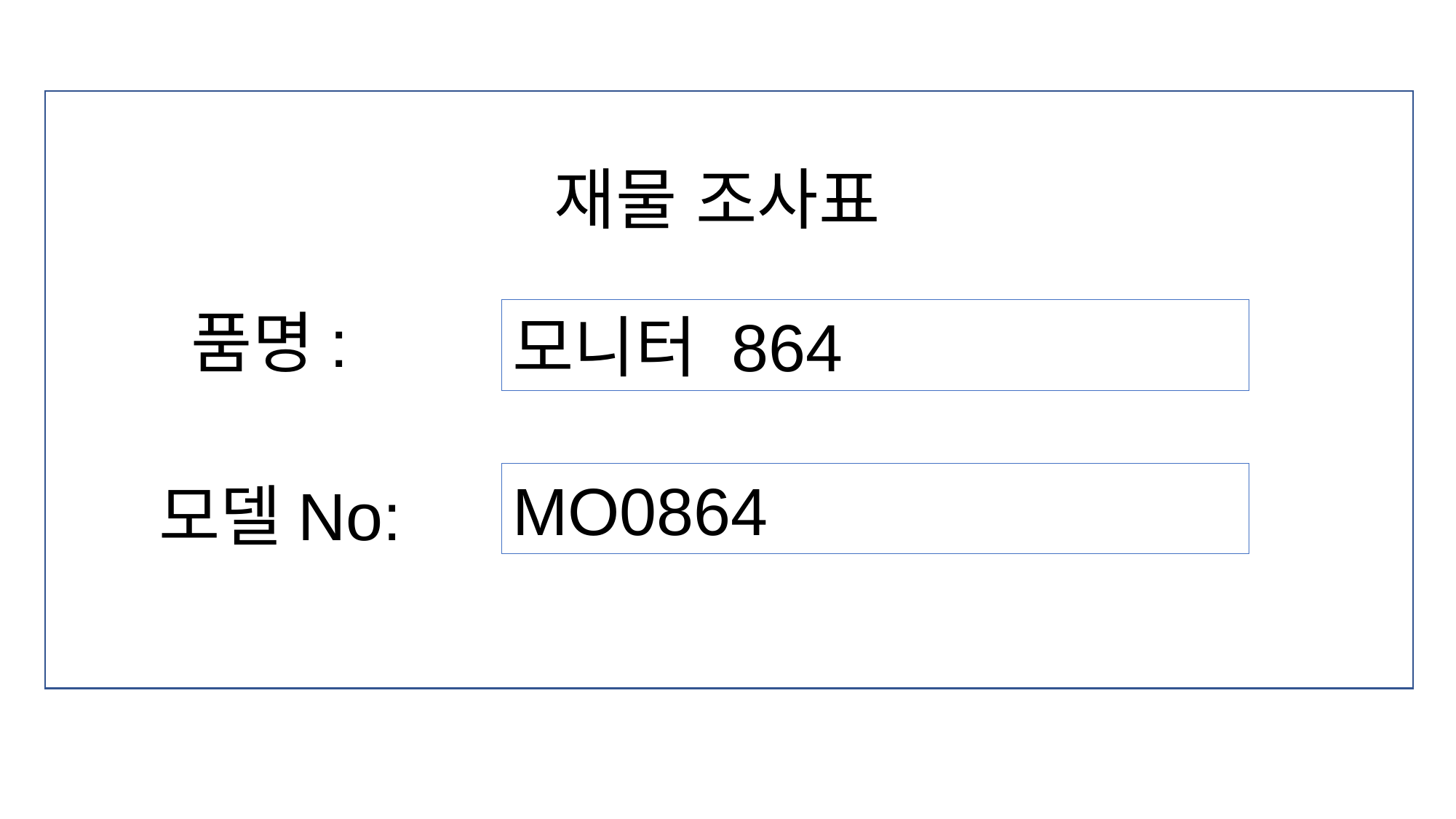

재물 조사표
품명:
모니터 864
MO0864
모델No: